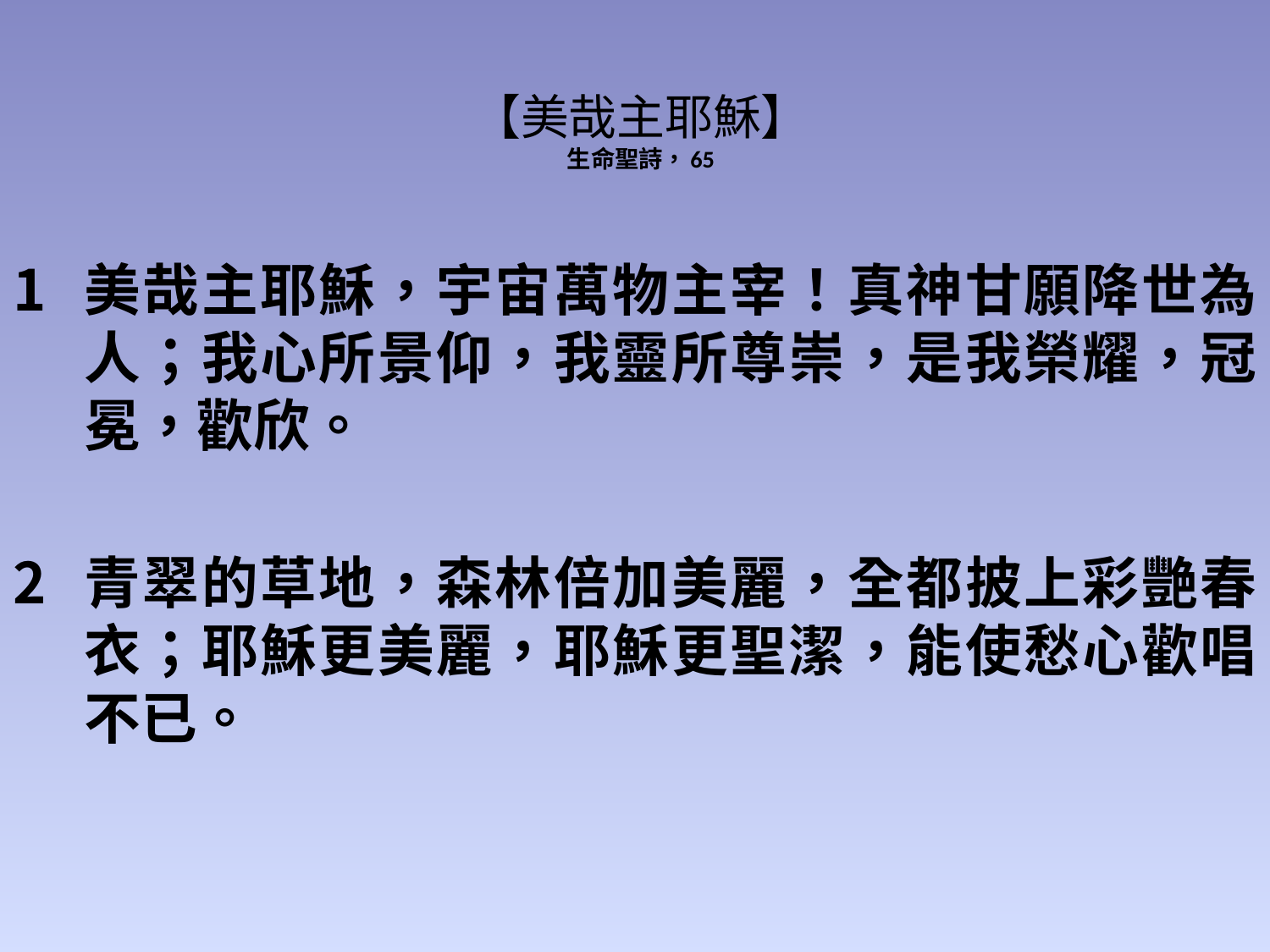

# 【美哉主耶穌】 生命聖詩，65
美哉主耶穌，宇宙萬物主宰！真神甘願降世為人；我心所景仰，我靈所尊崇，是我榮耀，冠冕，歡欣。

青翠的草地，森林倍加美麗，全都披上彩艷春衣；耶穌更美麗，耶穌更聖潔，能使愁心歡唱不已。